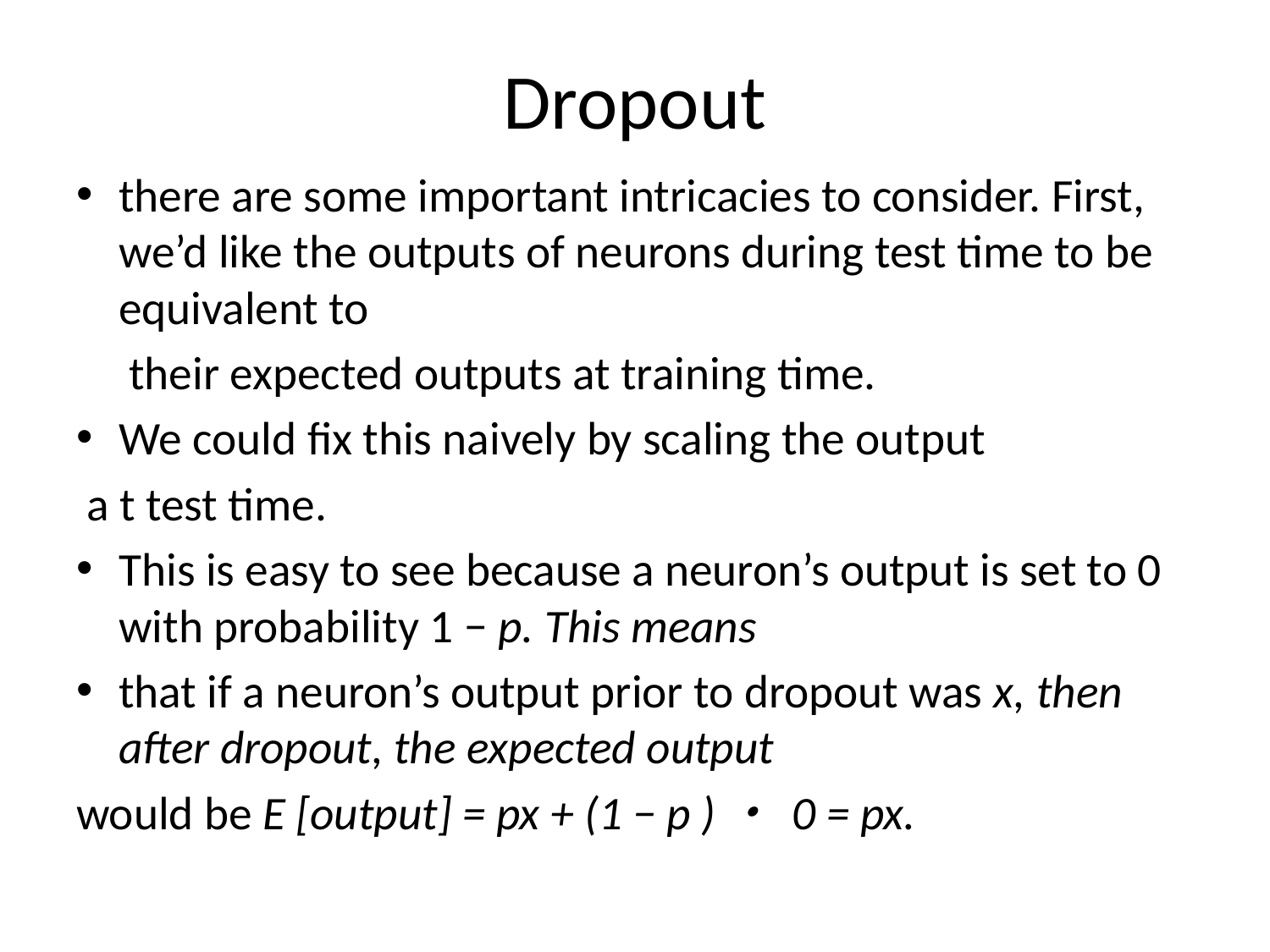

# Dropout
there are some important intricacies to consider. First, we’d like the outputs of neurons during test time to be equivalent to
     their expected outputs at training time.
We could fix this naively by scaling the output
 a t test time.
This is easy to see because a neuron’s output is set to 0 with probability 1 − p. This means
that if a neuron’s output prior to dropout was x, then after dropout, the expected output
would be E [output] = px + (1 − p )・ 0 = px.